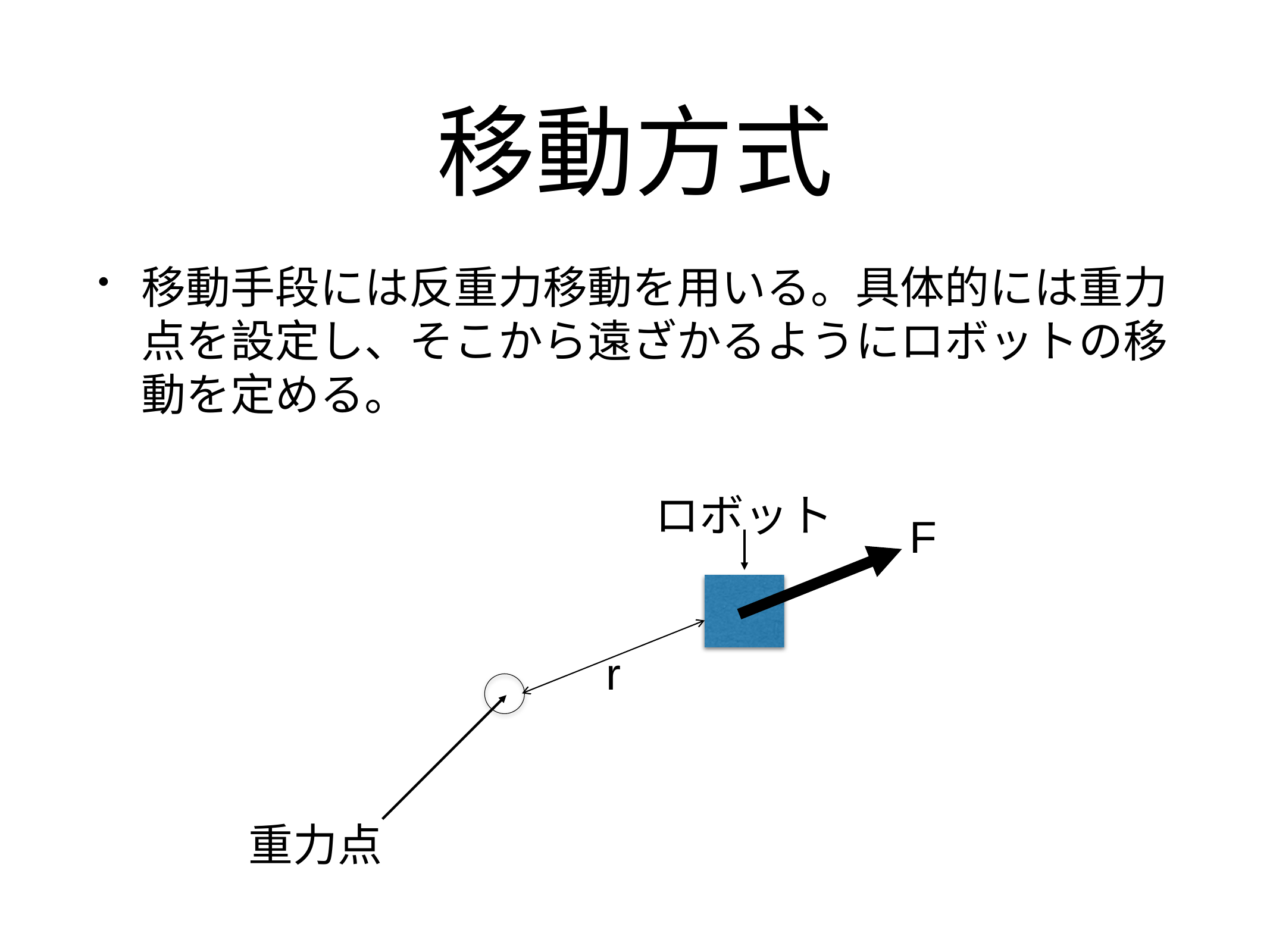

# 移動方式
移動手段には反重力移動を用いる。具体的には重力点を設定し、そこから遠ざかるようにロボットの移動を定める。

ロボット
F

r

重力点